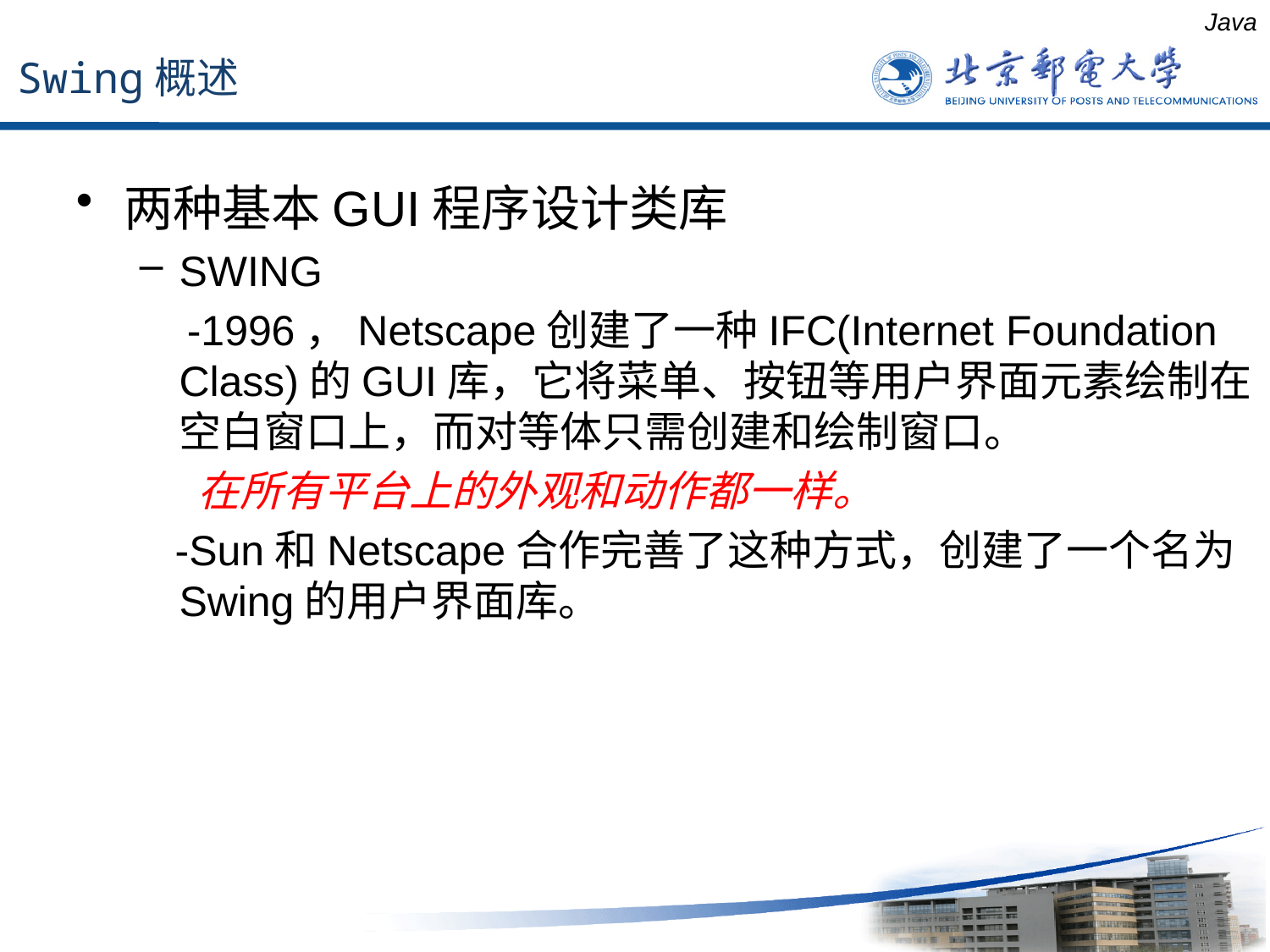

Swing概述
Java
两种基本GUI程序设计类库
SWING
    -1996，Netscape创建了一种IFC(Internet Foundation Class)的GUI库，它将菜单、按钮等用户界面元素绘制在空白窗口上，而对等体只需创建和绘制窗口。
     在所有平台上的外观和动作都一样。
   -Sun和Netscape合作完善了这种方式，创建了一个名为Swing的用户界面库。